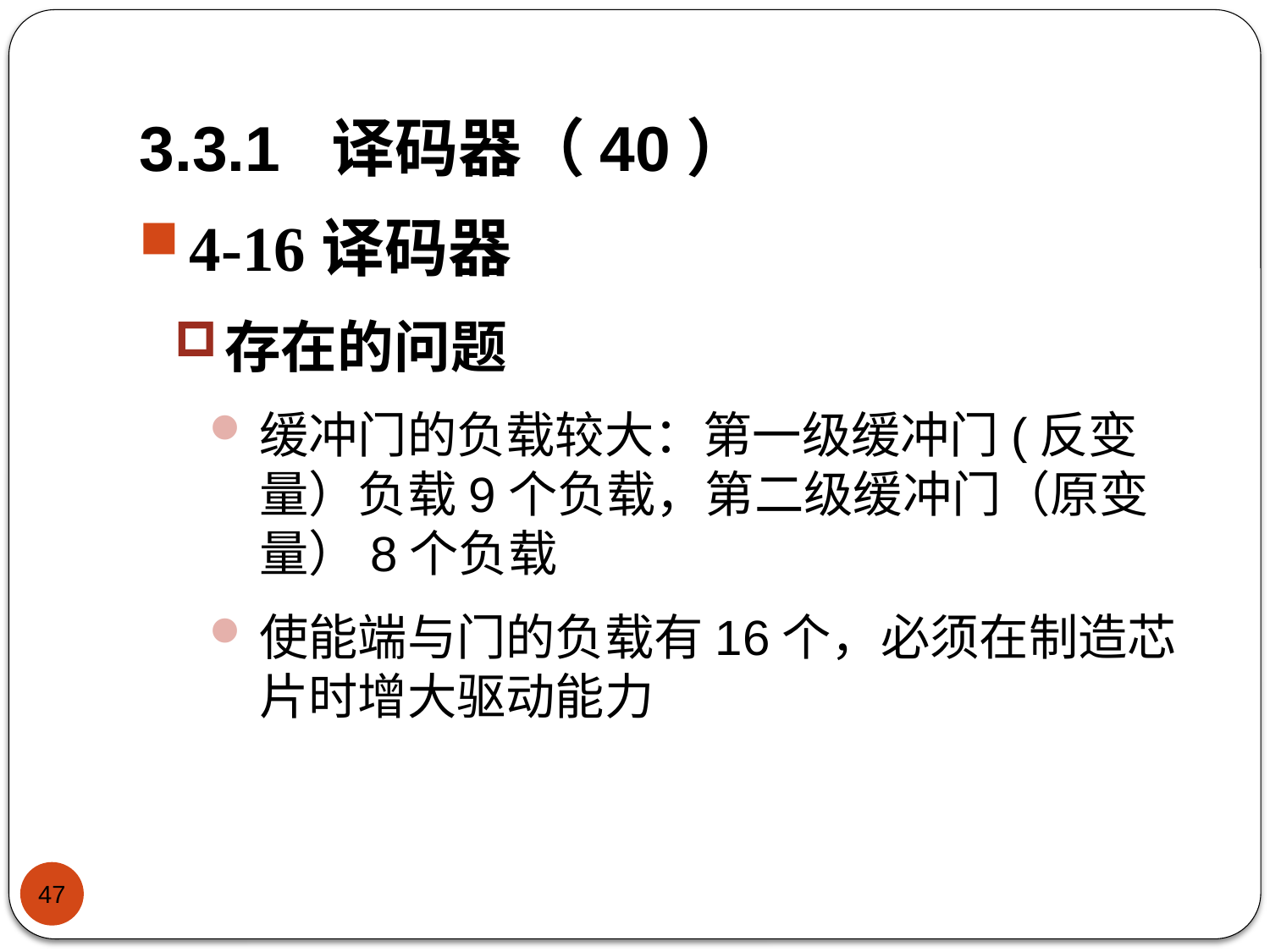

# 3.3.1  译码器（40）
4-16译码器
存在的问题
缓冲门的负载较大：第一级缓冲门(反变量）负载9个负载，第二级缓冲门（原变量）8个负载
使能端与门的负载有16个，必须在制造芯片时增大驱动能力
47